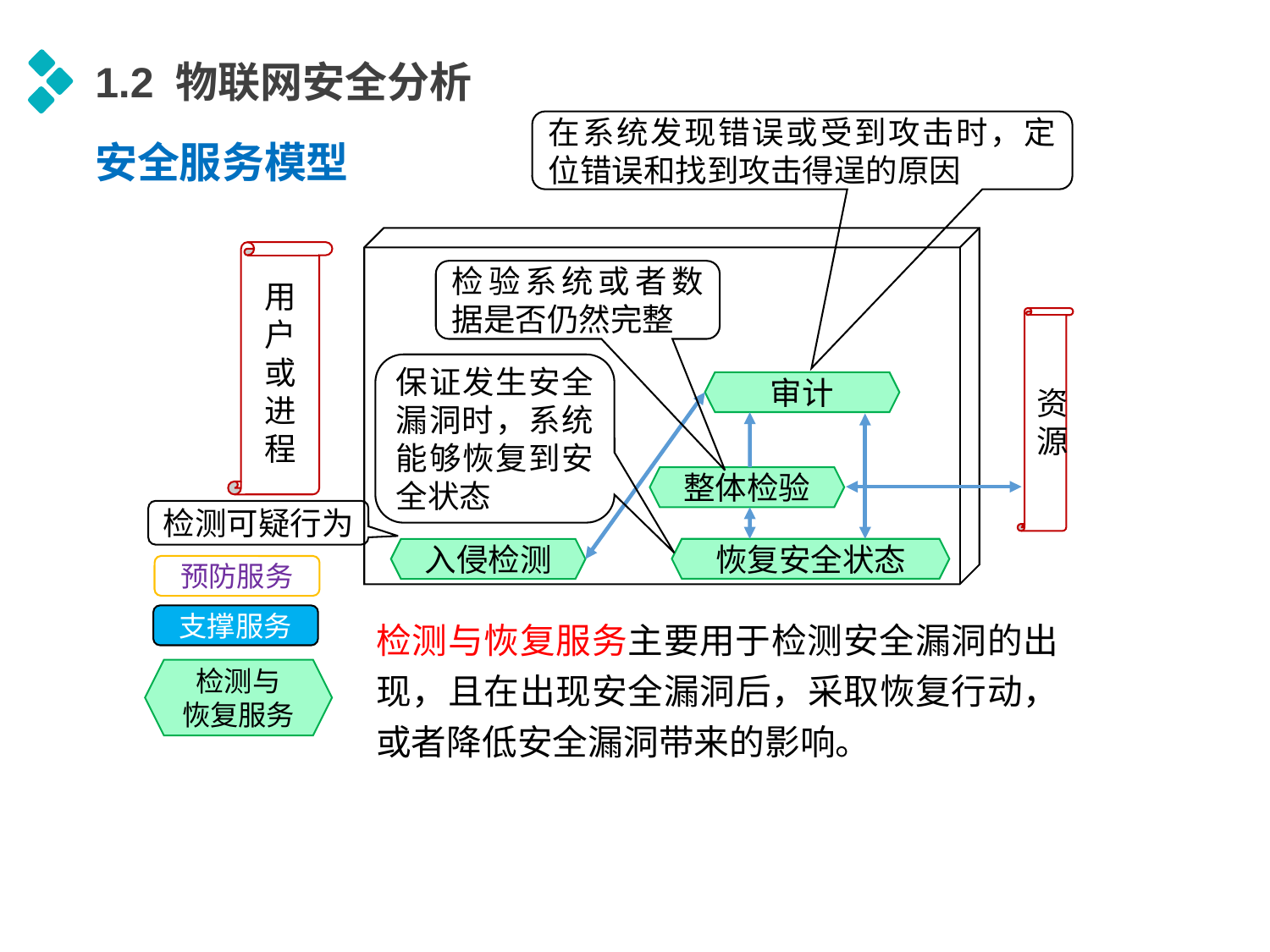

1.2 物联网安全分析

在系统发现错误或受到攻击时，定位错误和找到攻击得逞的原因
安全服务模型

用户
或
进程
检验系统或者数据是否仍然完整
资源
保证发生安全漏洞时，系统能够恢复到安全状态
审计
整体检验
检测可疑行为
恢复安全状态
入侵检测
预防服务
检测与恢复服务主要用于检测安全漏洞的出现，且在出现安全漏洞后，采取恢复行动，或者降低安全漏洞带来的影响。
支撑服务
检测与
恢复服务
延时符